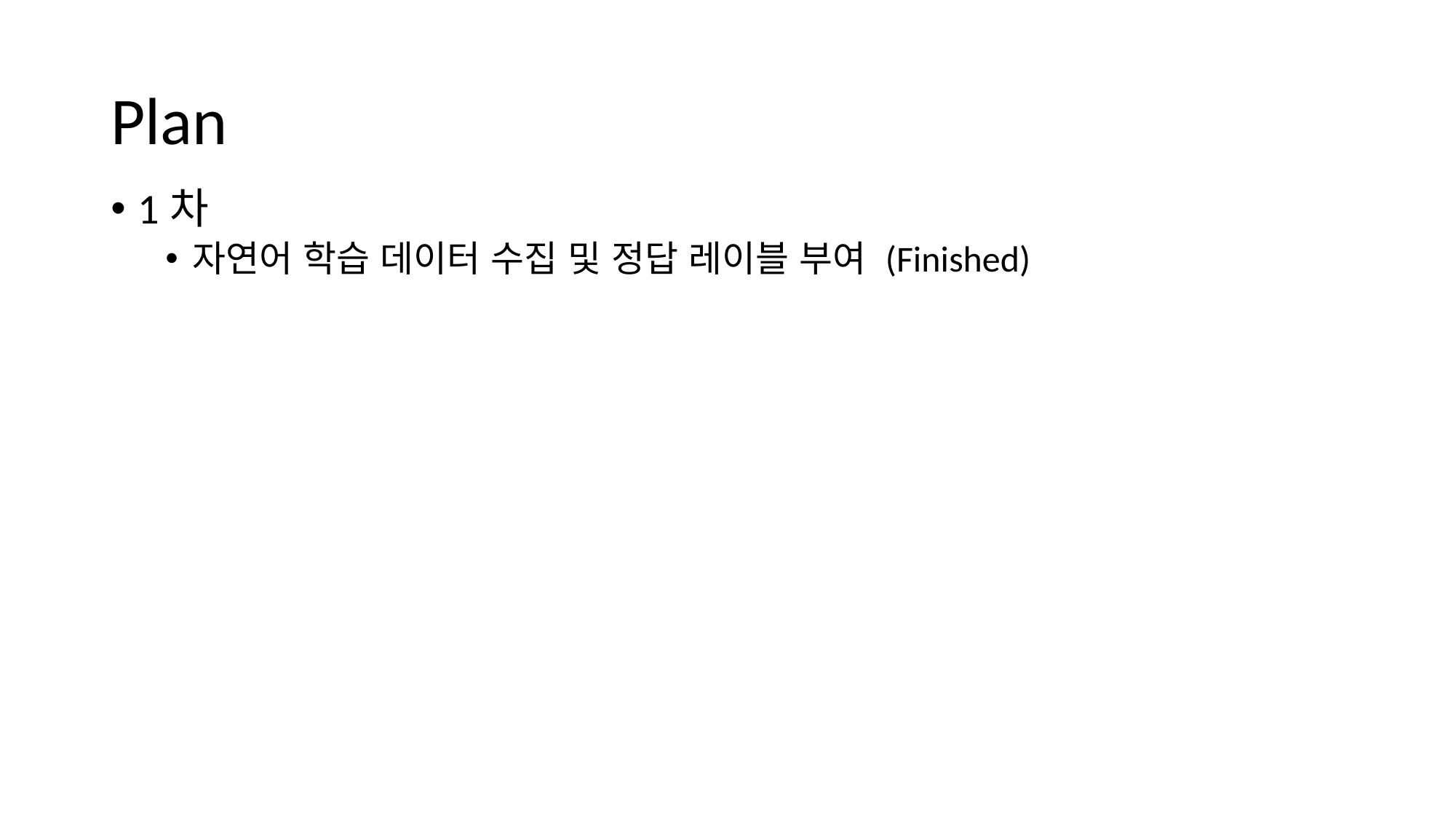

# Plan
1차
자연어 학습 데이터 수집 및 정답 레이블 부여 (Finished)